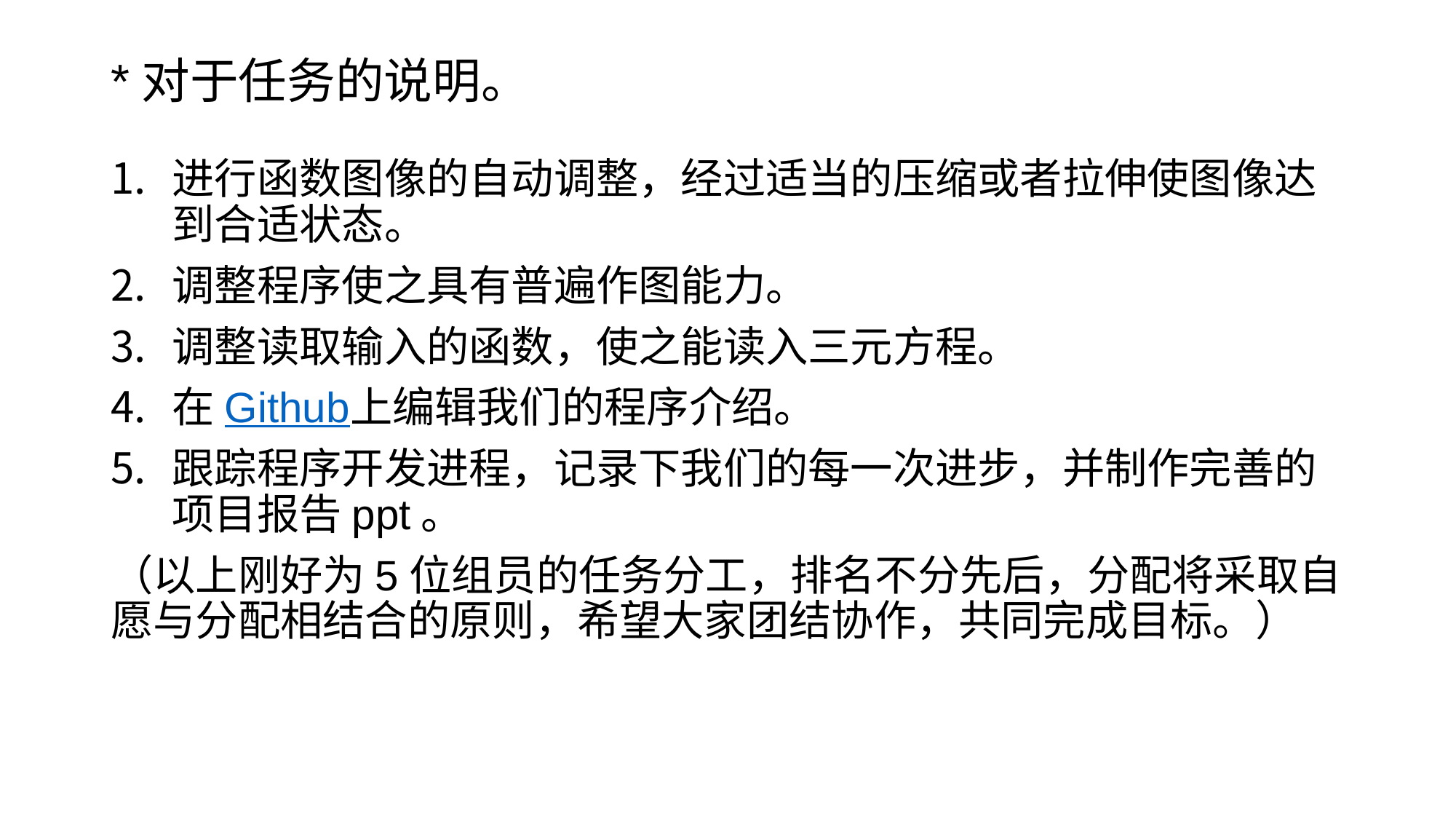

# *对于任务的说明。
进行函数图像的自动调整，经过适当的压缩或者拉伸使图像达到合适状态。
调整程序使之具有普遍作图能力。
调整读取输入的函数，使之能读入三元方程。
在Github上编辑我们的程序介绍。
跟踪程序开发进程，记录下我们的每一次进步，并制作完善的项目报告ppt。
（以上刚好为5位组员的任务分工，排名不分先后，分配将采取自愿与分配相结合的原则，希望大家团结协作，共同完成目标。）